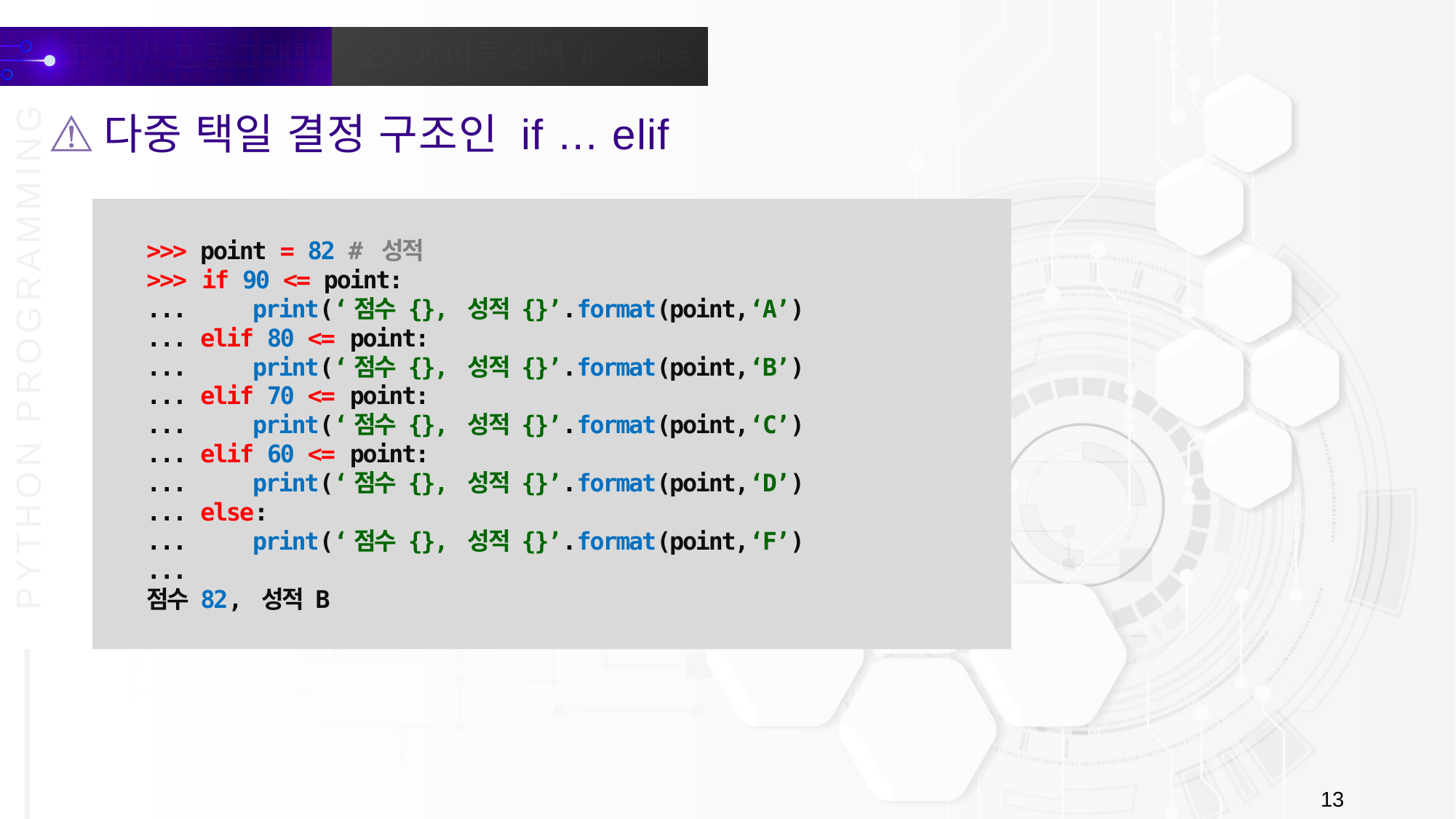

다중 택일 결정 구조인 if … elif
>>> point = 82 # 성적
>>> if 90 <= point:
...     print(‘점수 {}, 성적 {}’.format(point,‘A’)
... elif 80 <= point:
...     print(‘점수 {}, 성적 {}’.format(point,‘B’)
... elif 70 <= point:
...     print(‘점수 {}, 성적 {}’.format(point,‘C’)
... elif 60 <= point:
...     print(‘점수 {}, 성적 {}’.format(point,‘D’)
... else:
...     print(‘점수 {}, 성적 {}’.format(point,‘F’)
...
점수 82, 성적 B
13